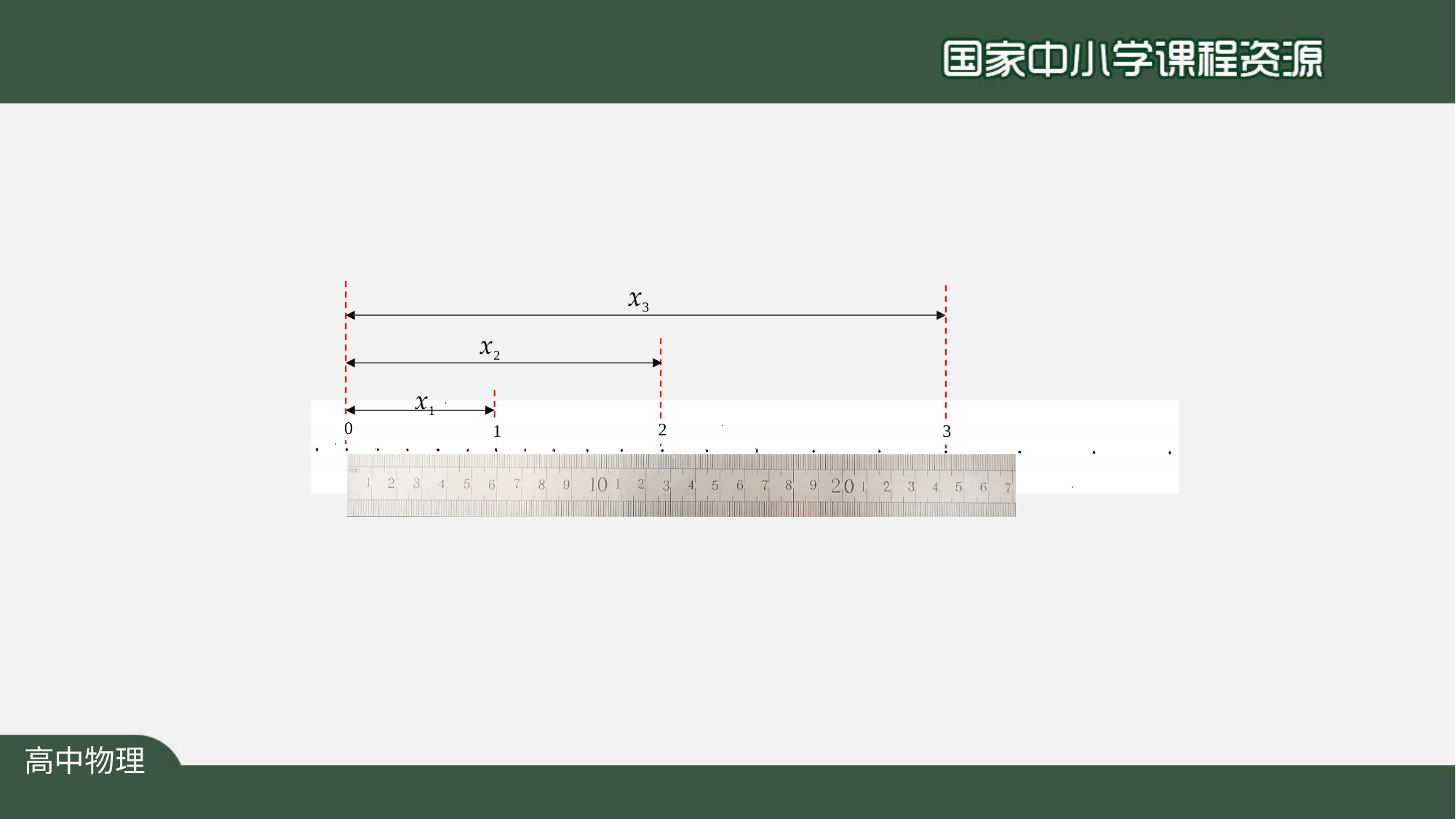

x3
x2
x1

0
2
3
1

高中物理